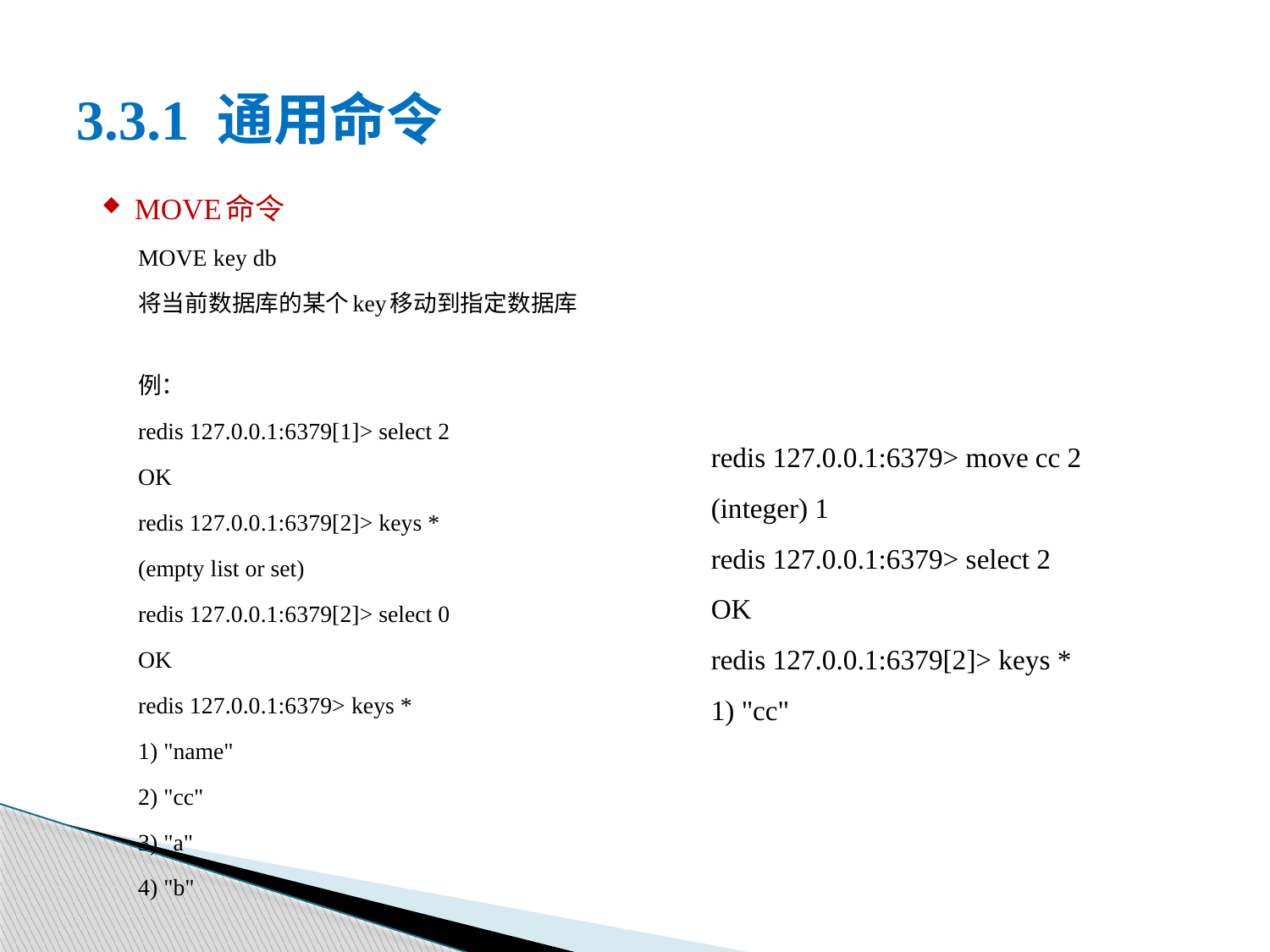

# 3.3.1 通用命令
MOVE命令
move key db
将当前数据库的某个key移动到指定数据库

例：
redis 127.0.0.1:6379[1]> select 2
OK
redis 127.0.0.1:6379[2]> keys *
(empty list or set)
redis 127.0.0.1:6379[2]> select 0
OK
redis 127.0.0.1:6379> keys *
1) "name"
2) "cc"
3) "a"
4) "b"
redis 127.0.0.1:6379> move cc 2
(integer) 1
redis 127.0.0.1:6379> select 2
OK
redis 127.0.0.1:6379[2]> keys *
1) "cc"